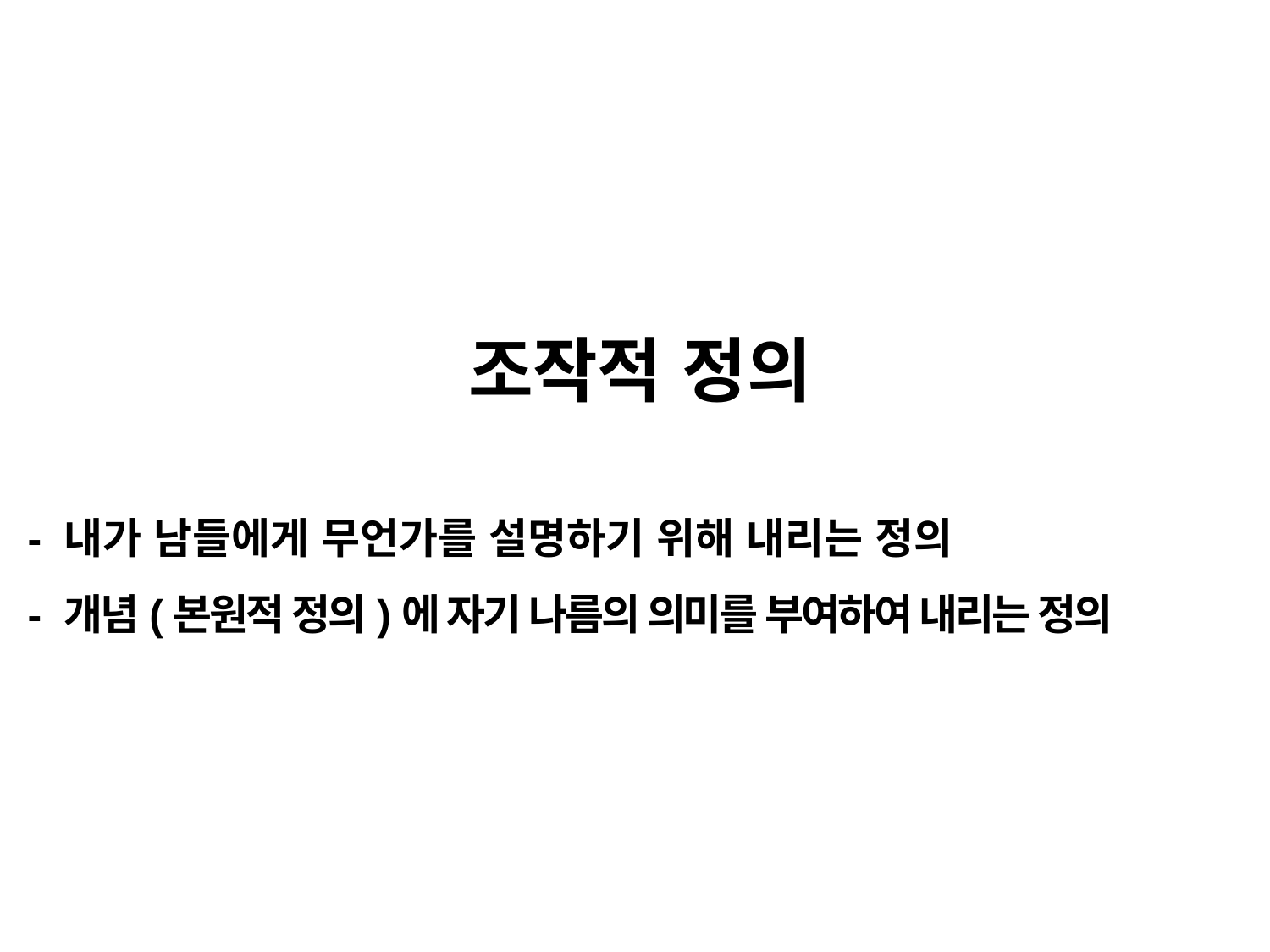

조작적 정의

- 내가 남들에게 무언가를 설명하기 위해 내리는 정의
- 개념(본원적 정의)에 자기 나름의 의미를 부여하여 내리는 정의